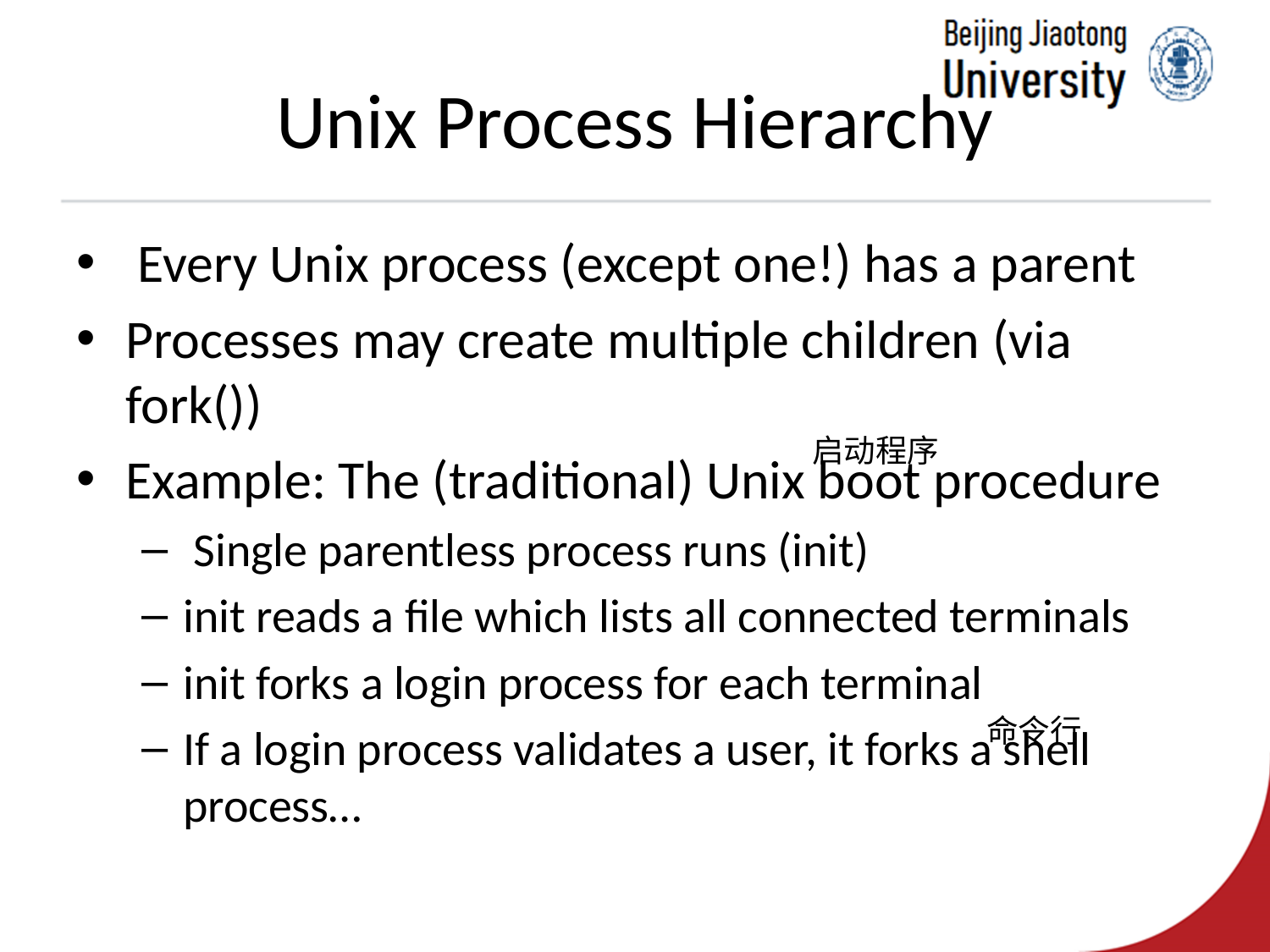

# Unix Process Hierarchy
 Every Unix process (except one!) has a parent
Processes may create multiple children (via fork())
Example: The (traditional) Unix boot procedure
 Single parentless process runs (init)
init reads a file which lists all connected terminals
init forks a login process for each terminal
If a login process validates a user, it forks a shell process…
启动程序
命令行